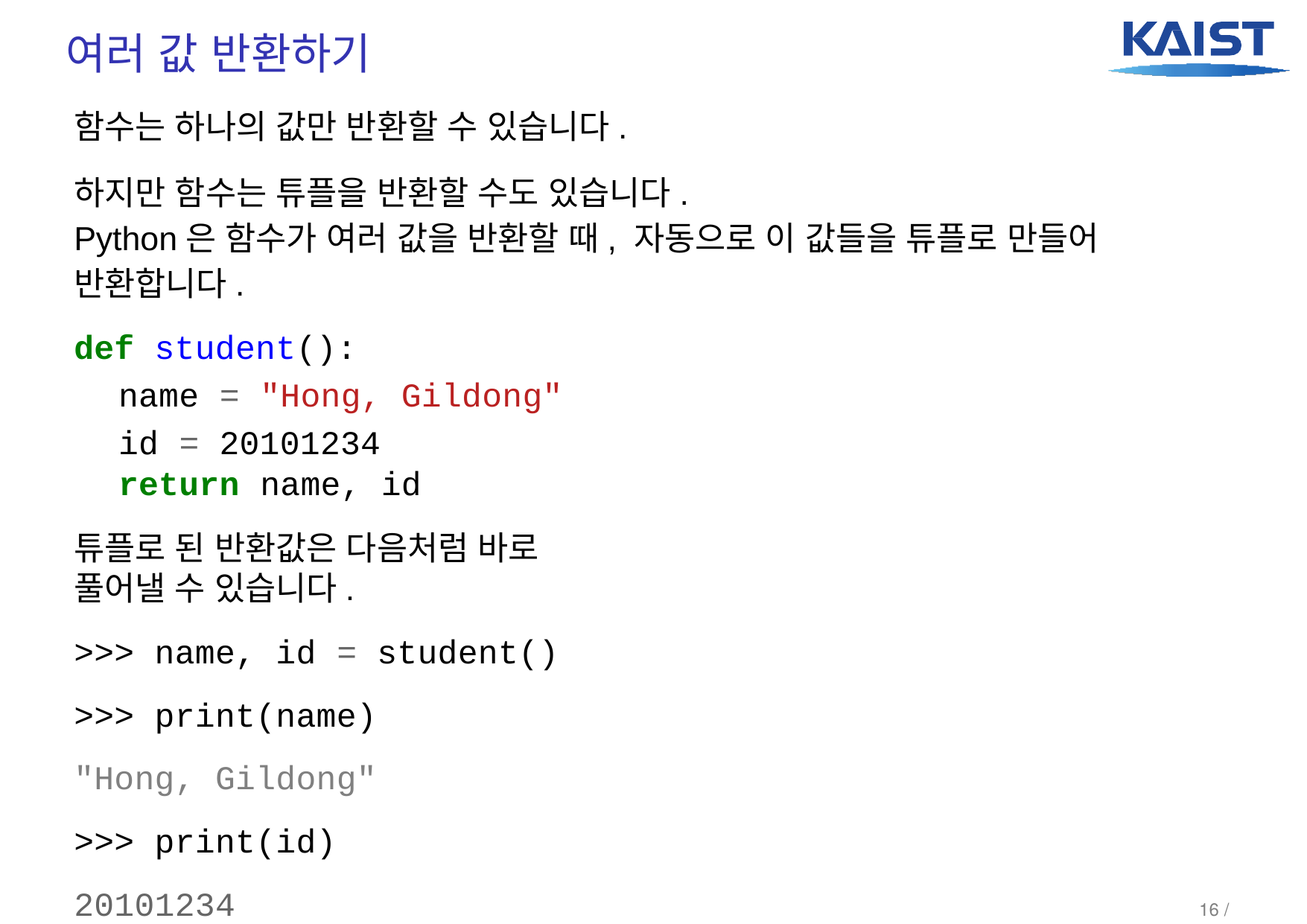

# 여러 값 반환하기

함수는 하나의 값만 반환할 수 있습니다.
하지만 함수는 튜플을 반환할 수도 있습니다.
Python은 함수가 여러 값을 반환할 때, 자동으로 이 값들을 튜플로 만들어 반환합니다.
def student():
name = "Hong, Gildong"
id = 20101234
return name, id
튜플로 된 반환값은 다음처럼 바로 풀어낼 수 있습니다.
>>> name, id = student()
>>> print(name)
"Hong, Gildong"
>>> print(id)
20101234
16 / 17